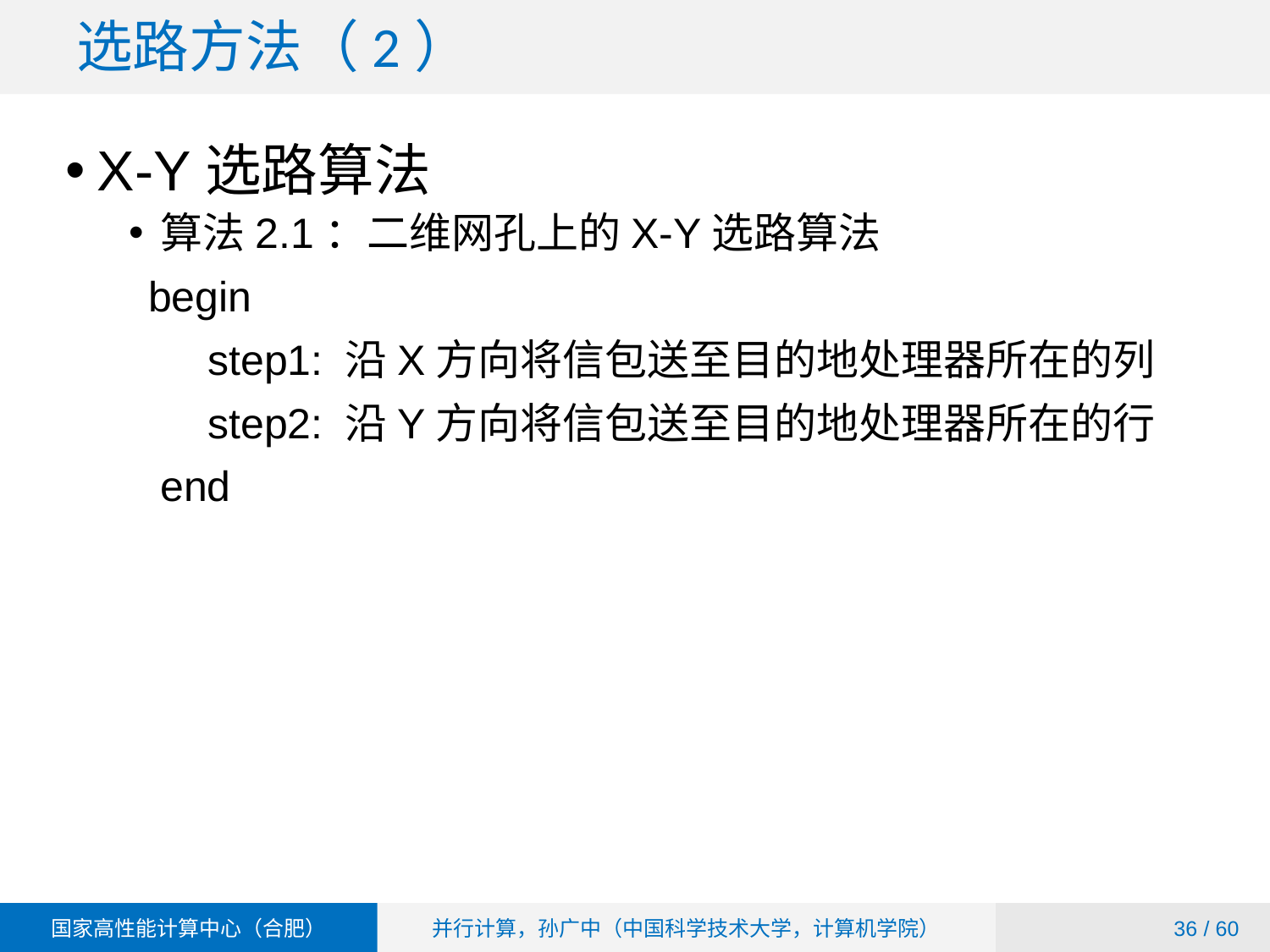

# 选路方法（2）
X-Y选路算法
算法2.1：二维网孔上的X-Y选路算法
       begin
            step1: 沿X方向将信包送至目的地处理器所在的列
            step2: 沿Y方向将信包送至目的地处理器所在的行
        end

36 / 60